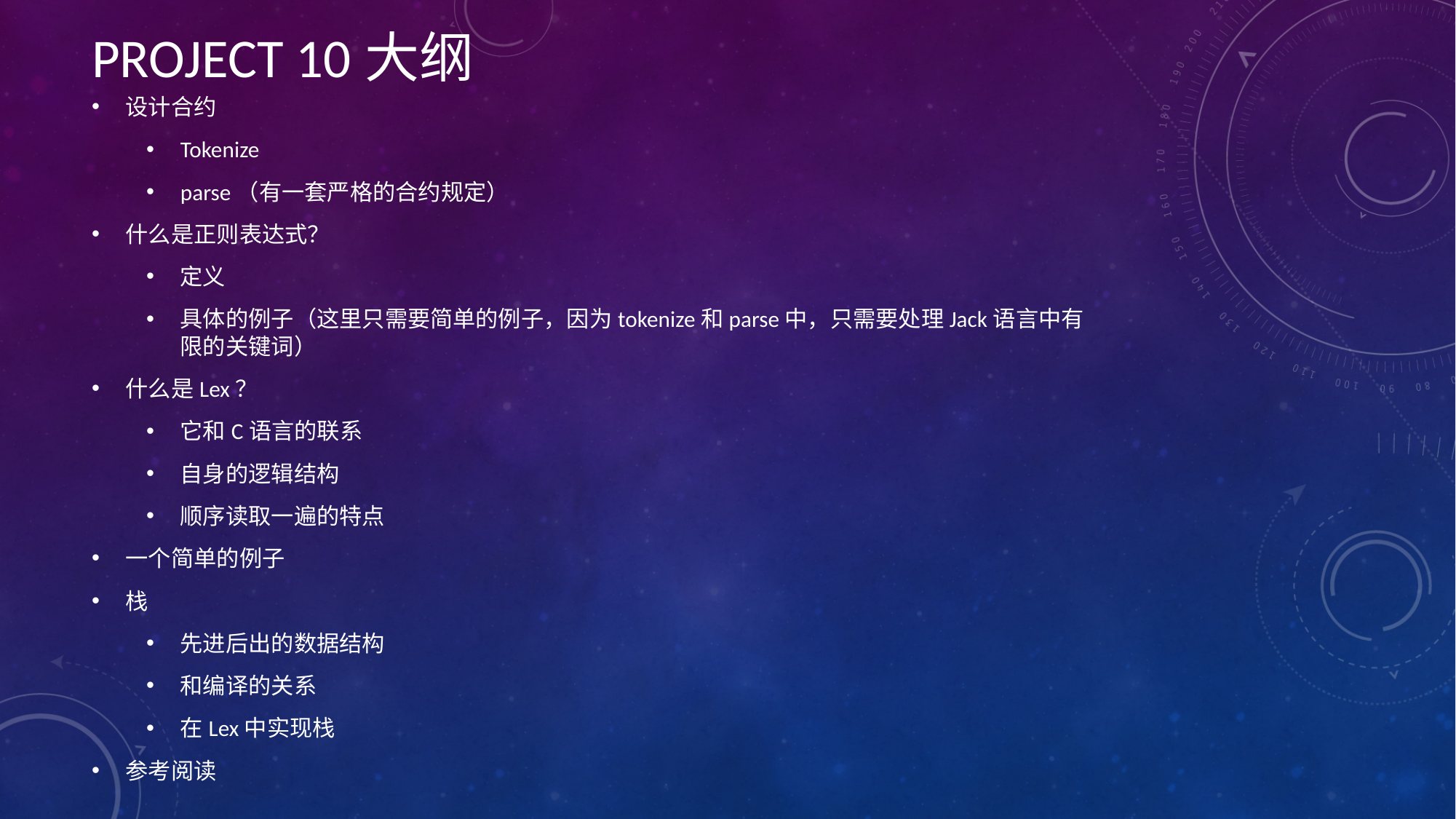

# Project 10大纲
设计合约
Tokenize
parse（有一套严格的合约规定）
什么是正则表达式？
定义
具体的例子（这里只需要简单的例子，因为tokenize和parse中，只需要处理Jack语言中有限的关键词）
什么是Lex？
它和C语言的联系
自身的逻辑结构
顺序读取一遍的特点
一个简单的例子
栈
先进后出的数据结构
和编译的关系
在Lex中实现栈
参考阅读